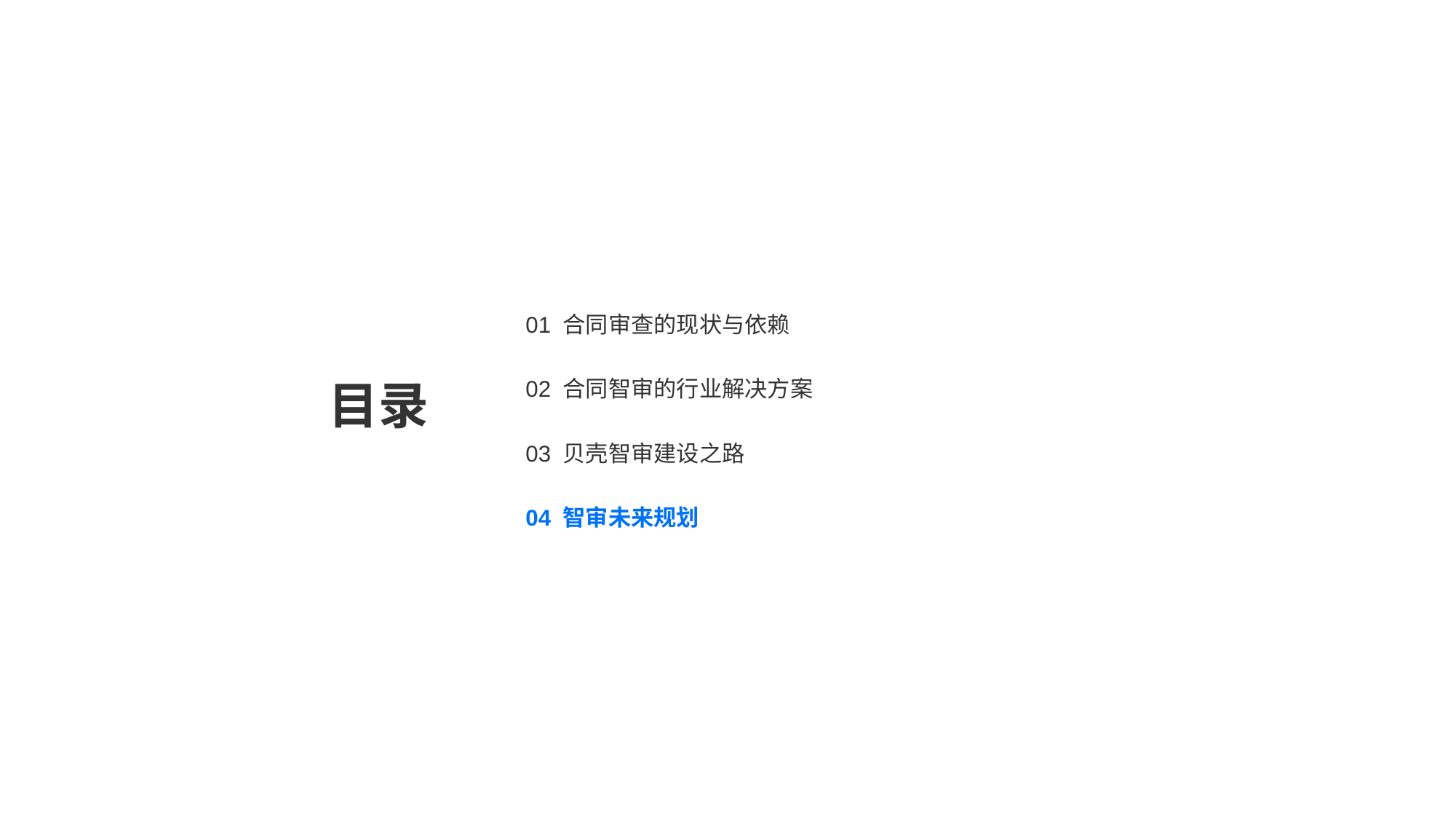

01 合同审查的现状与依赖
02 合同智审的行业解决方案
03 贝壳智审建设之路
04 智审未来规划
目录